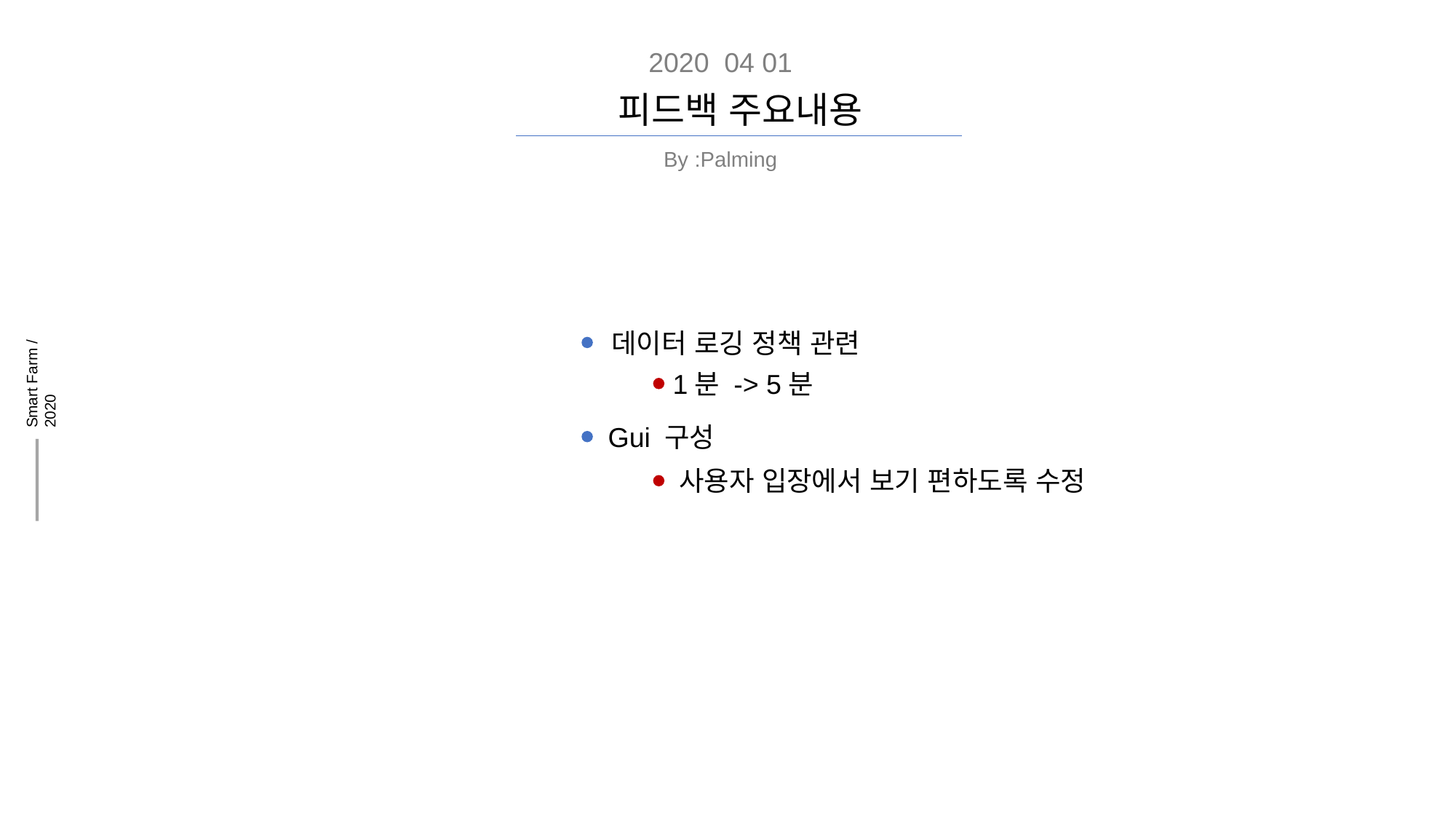

2020  04 01
피드백 주요내용

By :Palming
Smart Farm /   2020
데이터 로깅 정책 관련

1분 -> 5분

Gui 구성

사용자 입장에서 보기 편하도록 수정